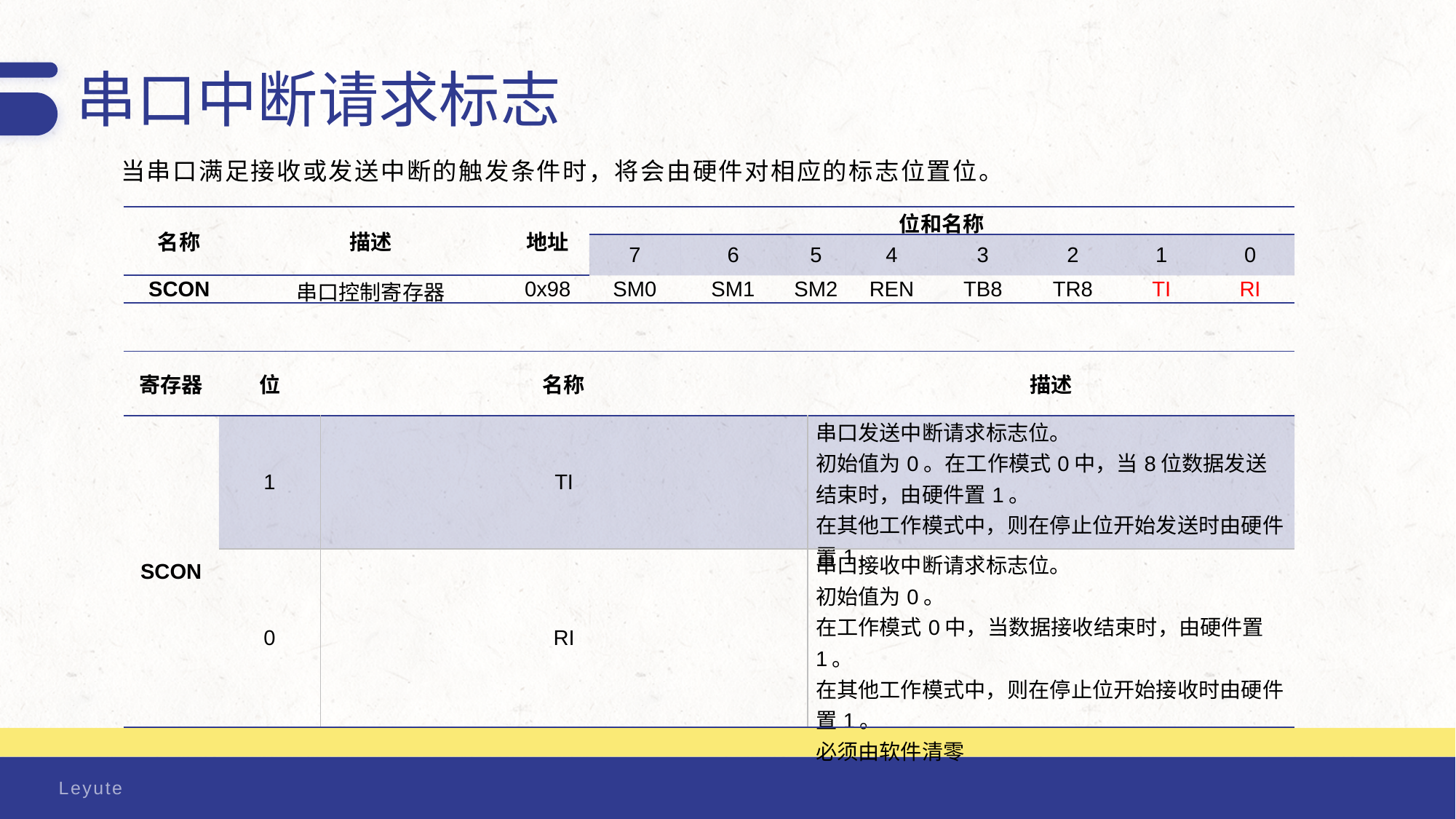

串口中断请求标志
当串口满足接收或发送中断的触发条件时，将会由硬件对相应的标志位置位。
| 名称 | 描述 | 地址 | 位和名称 |  |  |  |  |  |  |  |
| --- | --- | --- | --- | --- | --- | --- | --- | --- | --- | --- |
|  |  |  | 7 | 6 | 5 | 4 | 3 | 2 | 1 | 0 |
| SCON | 串口控制寄存器 | 0x98 | SM0 | SM1 | SM2 | REN | TB8 | TR8 | TI | RI |
| 寄存器 | 位 | 名称 | 描述 |
| --- | --- | --- | --- |
| SCON | 1 | TI | 串口发送中断请求标志位。 初始值为0。在工作模式0中，当8位数据发送结束时，由硬件置1。 在其他工作模式中，则在停止位开始发送时由硬件置1。 |
|  | 0 | RI | 串口接收中断请求标志位。 初始值为0。 在工作模式0中，当数据接收结束时，由硬件置1。 在其他工作模式中，则在停止位开始接收时由硬件置1。 必须由软件清零 |